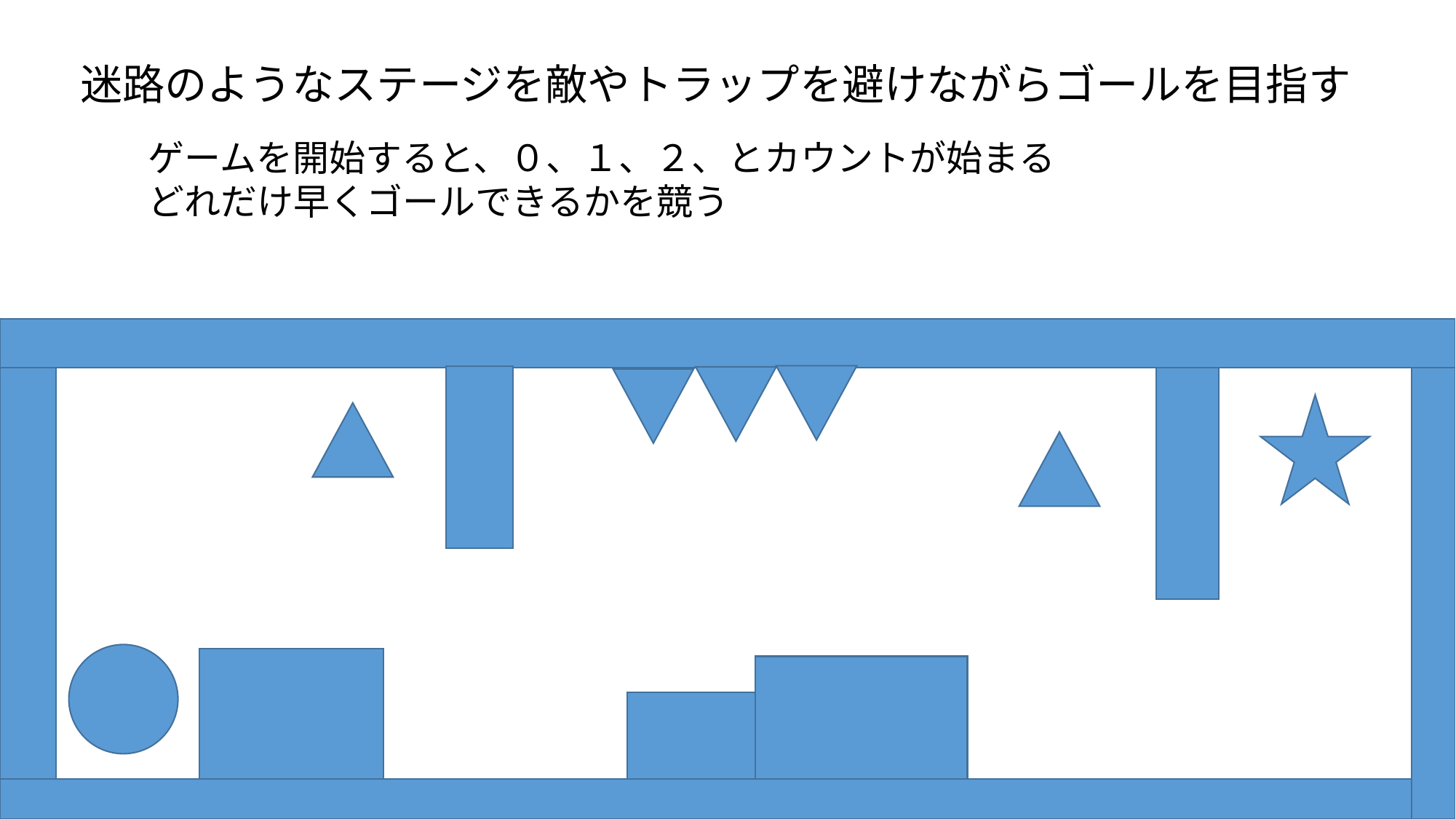

迷路のようなステージを敵やトラップを避けながらゴールを目指す
ゲームを開始すると、０、１、２、とカウントが始まる
どれだけ早くゴールできるかを競う